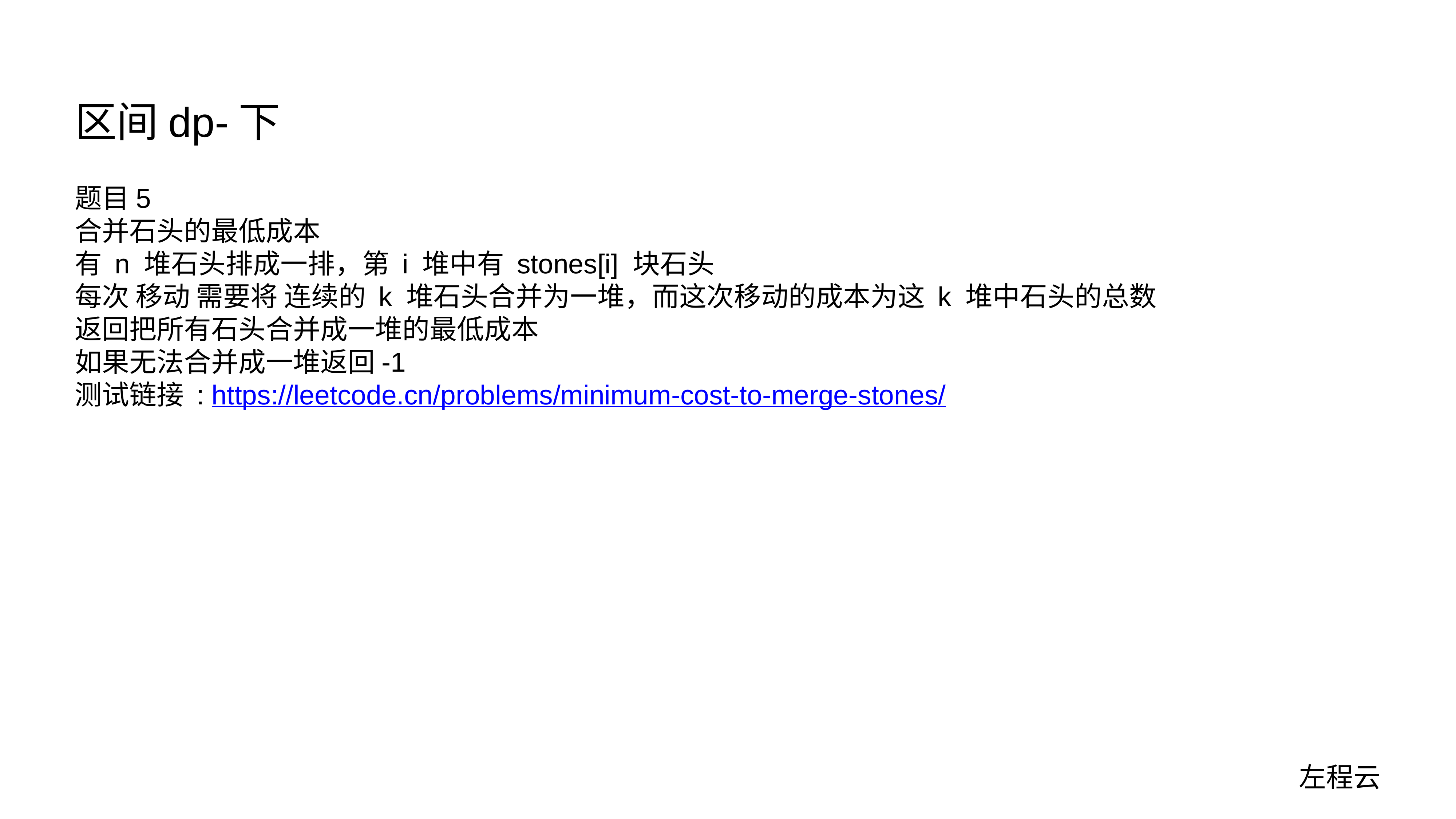

# 区间dp-下
题目5
合并石头的最低成本
有 n 堆石头排成一排，第 i 堆中有 stones[i] 块石头
每次 移动 需要将 连续的 k 堆石头合并为一堆，而这次移动的成本为这 k 堆中石头的总数
返回把所有石头合并成一堆的最低成本
如果无法合并成一堆返回-1
测试链接 : https://leetcode.cn/problems/minimum-cost-to-merge-stones/
左程云